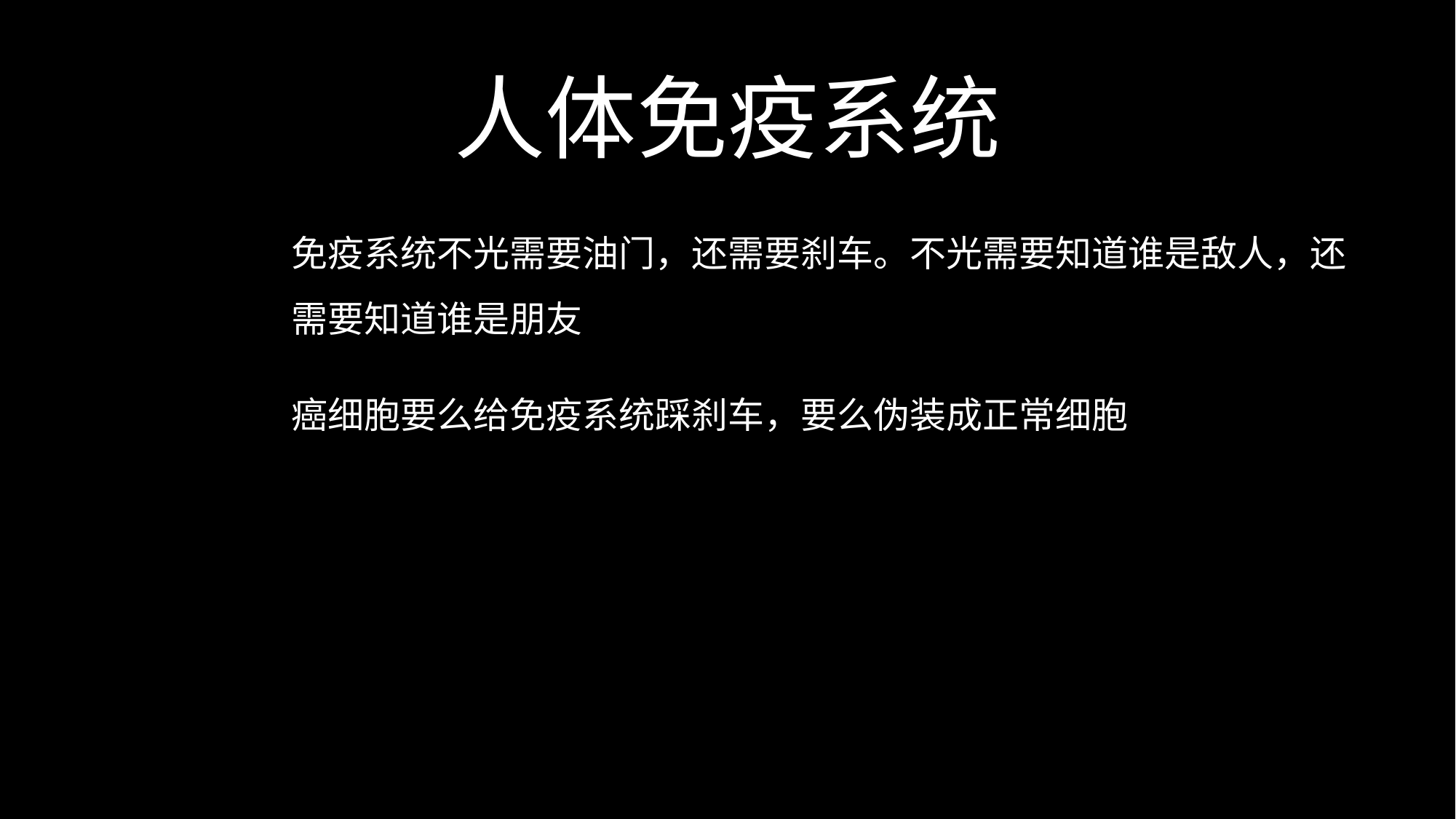

# 人体免疫系统
免疫系统不光需要油门，还需要刹车。不光需要知道谁是敌人，还需要知道谁是朋友
癌细胞要么给免疫系统踩刹车，要么伪装成正常细胞